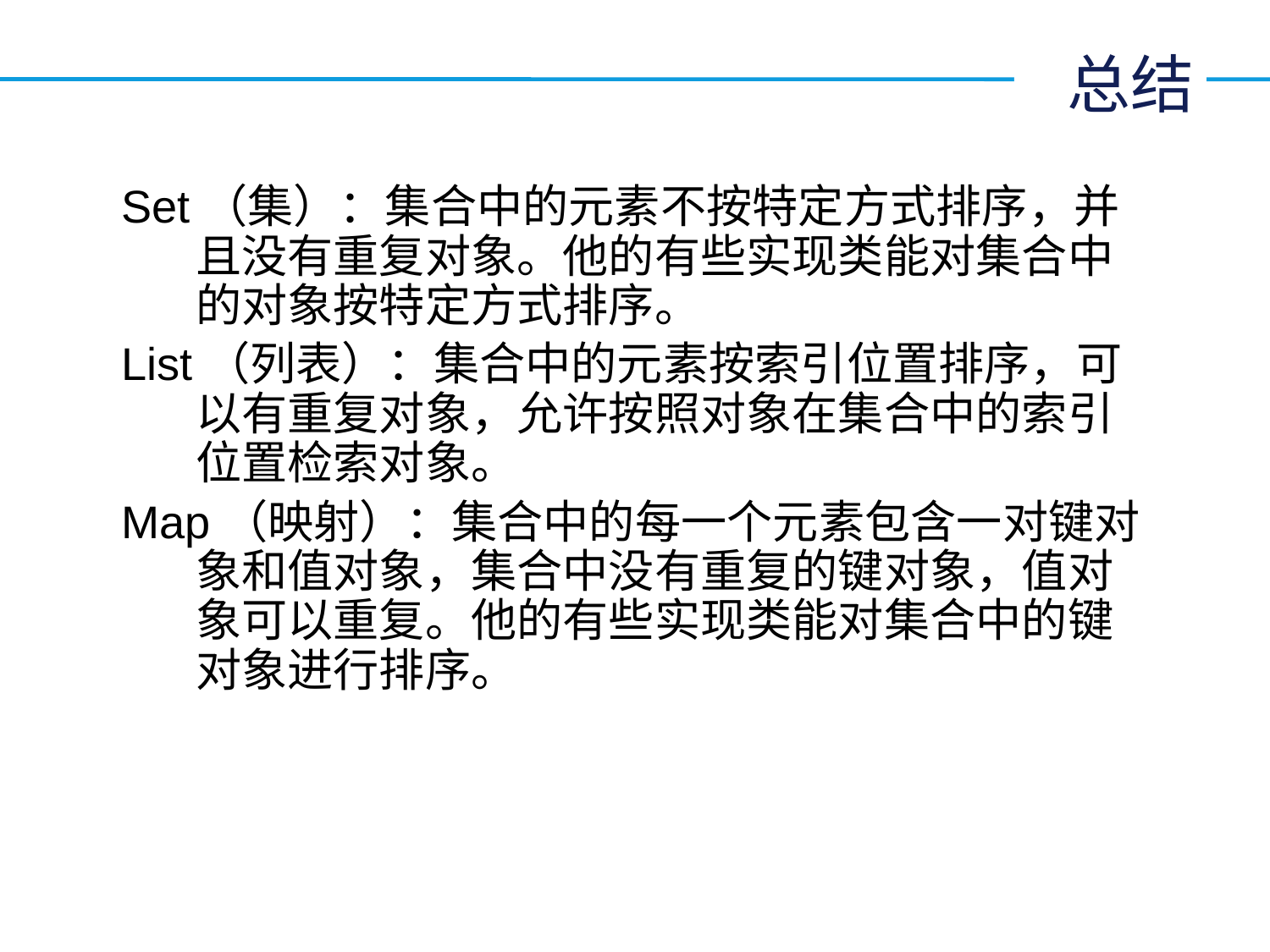

总结
Set（集）：集合中的元素不按特定方式排序，并且没有重复对象。他的有些实现类能对集合中的对象按特定方式排序。
List（列表）：集合中的元素按索引位置排序，可以有重复对象，允许按照对象在集合中的索引位置检索对象。
Map（映射）：集合中的每一个元素包含一对键对象和值对象，集合中没有重复的键对象，值对象可以重复。他的有些实现类能对集合中的键对象进行排序。